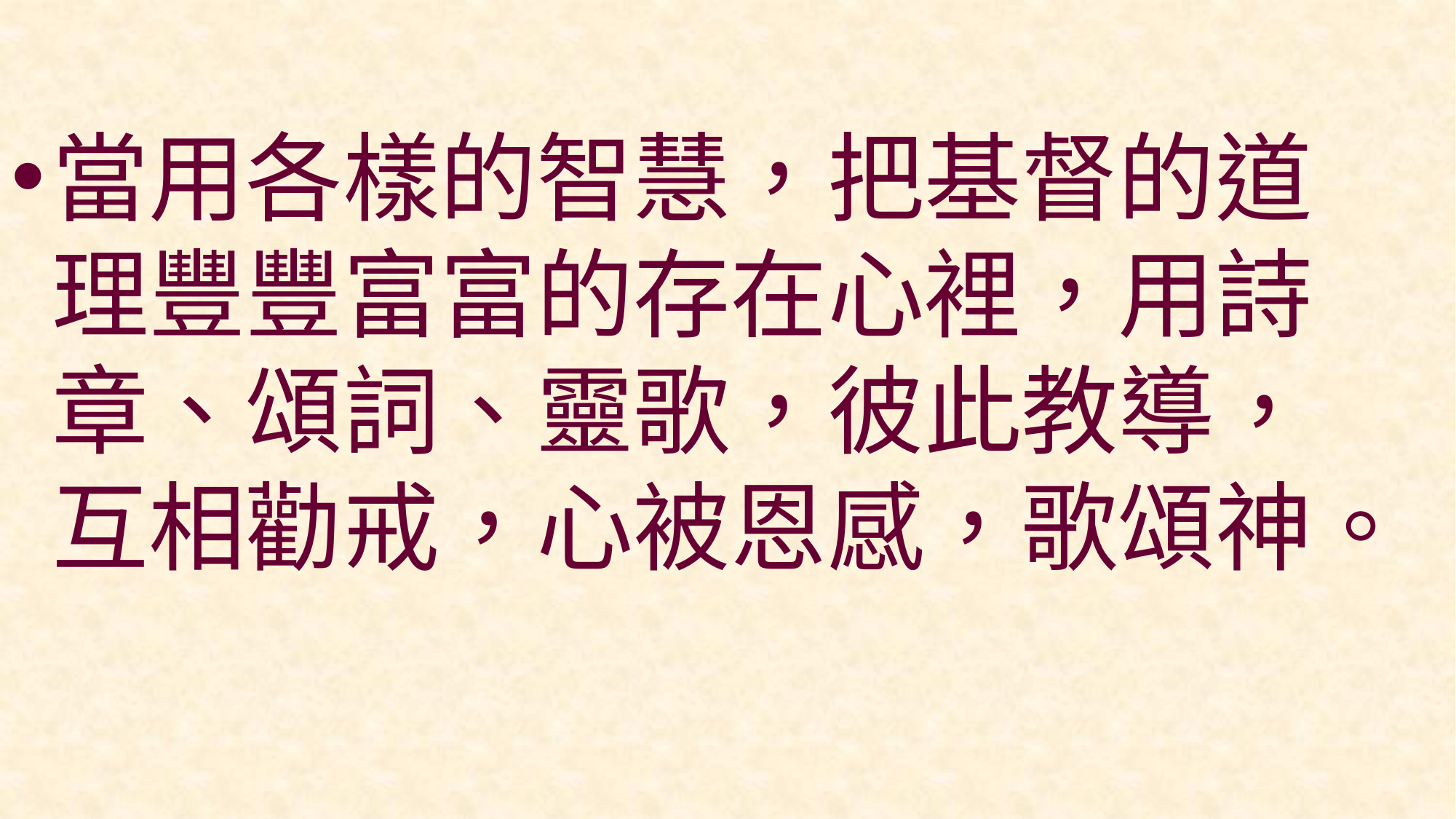

當用各樣的智慧，把基督的道理豐豐富富的存在心裡，用詩章、頌詞、靈歌，彼此教導，互相勸戒，心被恩感，歌頌神。